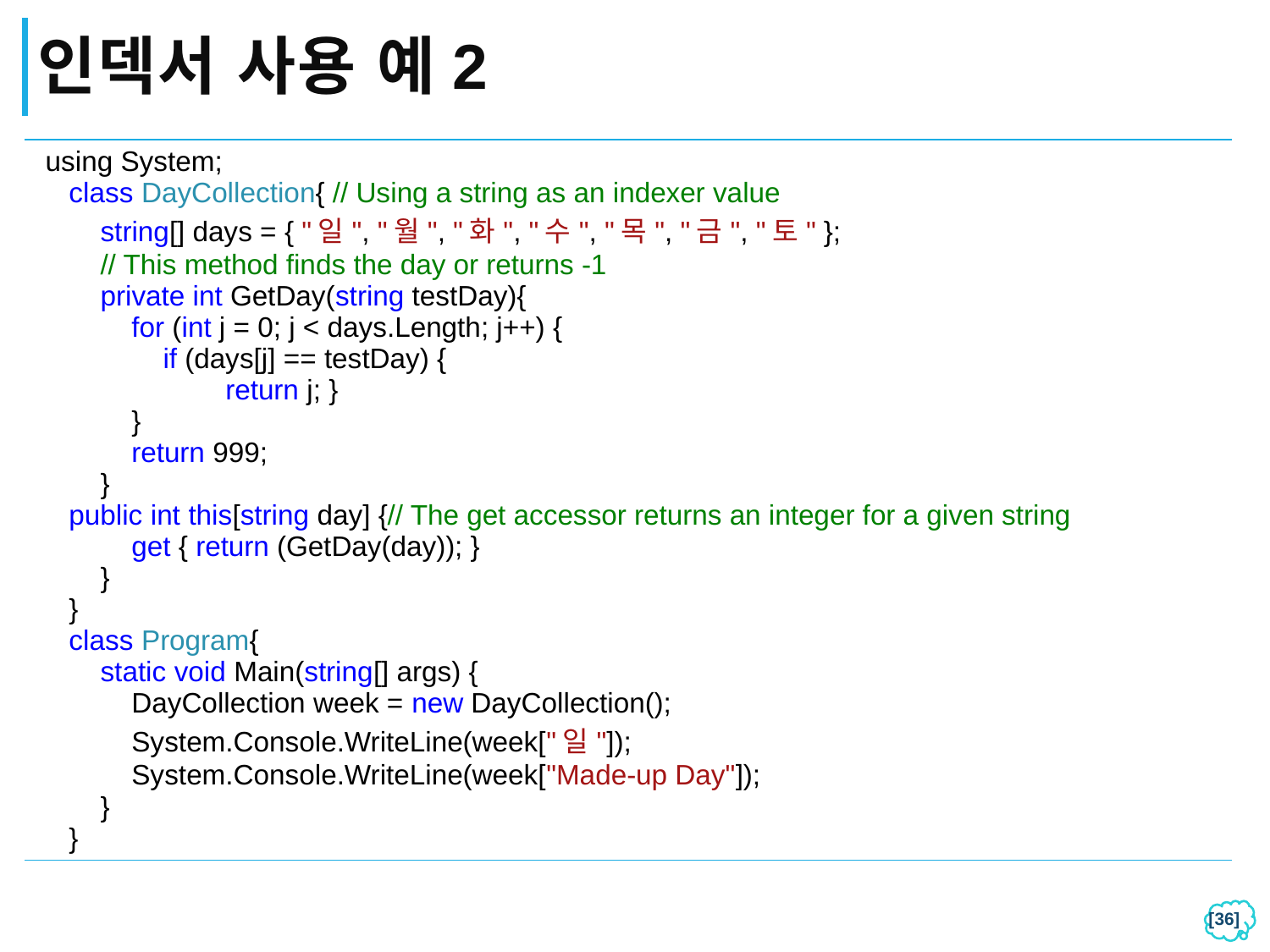

# 인덱서 사용 예2
| using System; class DayCollection{ // Using a string as an indexer value string[] days = { "일", "월", "화", "수", "목", "금", "토" }; // This method finds the day or returns -1 private int GetDay(string testDay){ for (int j = 0; j < days.Length; j++) { if (days[j] == testDay) { return j; } } return 999; } public int this[string day] {// The get accessor returns an integer for a given string get { return (GetDay(day)); } } } class Program{ static void Main(string[] args) { DayCollection week = new DayCollection(); System.Console.WriteLine(week["일"]); System.Console.WriteLine(week["Made-up Day"]); } } |
| --- |
|  |
| --- |
[36]